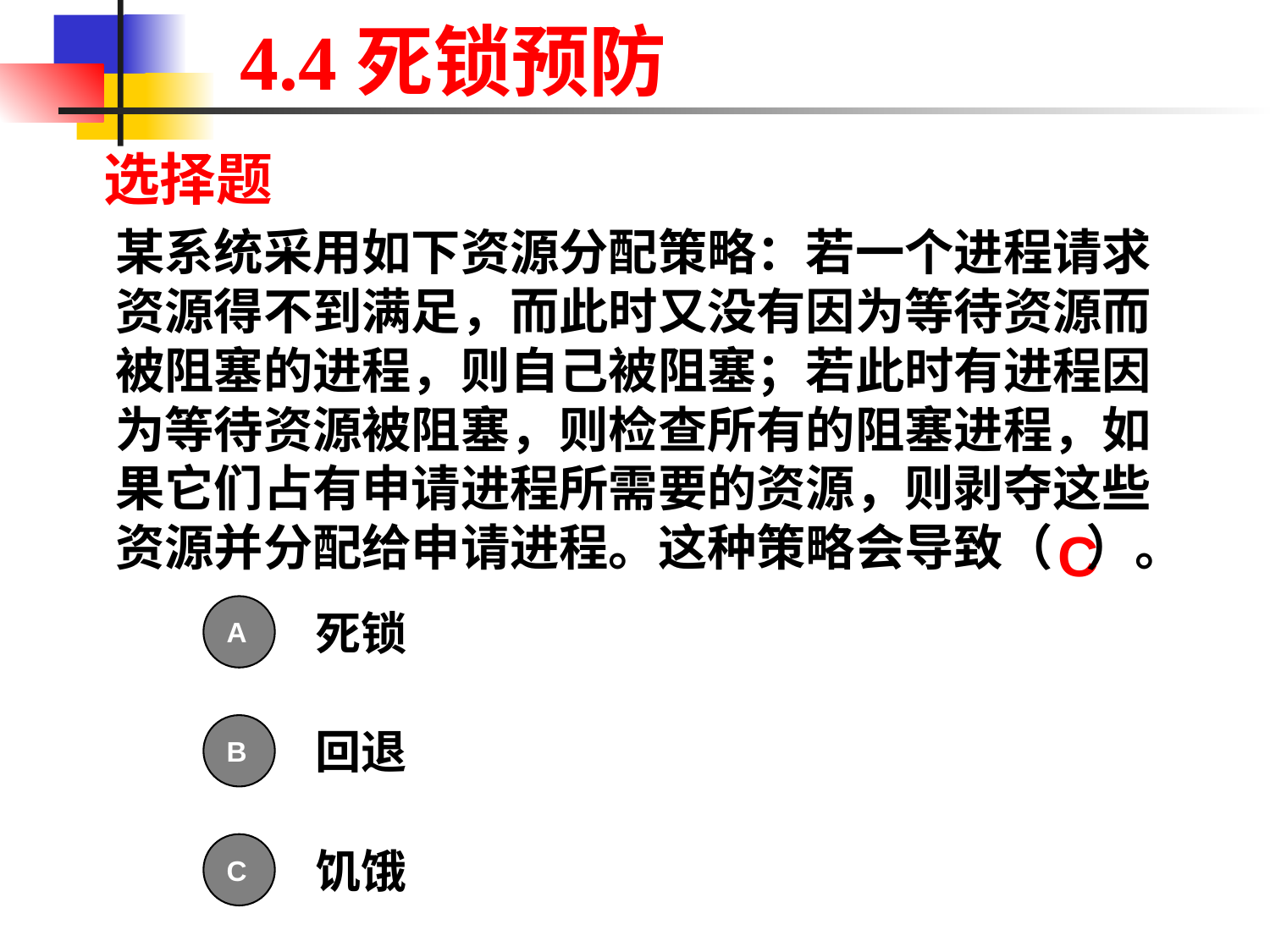

# 4.4死锁预防
选择题
某系统采用如下资源分配策略：若一个进程请求资源得不到满足，而此时又没有因为等待资源而被阻塞的进程，则自己被阻塞；若此时有进程因为等待资源被阻塞，则检查所有的阻塞进程，如果它们占有申请进程所需要的资源，则剥夺这些资源并分配给申请进程。这种策略会导致（   ）。
C
死锁
A
回退
B
饥饿
C